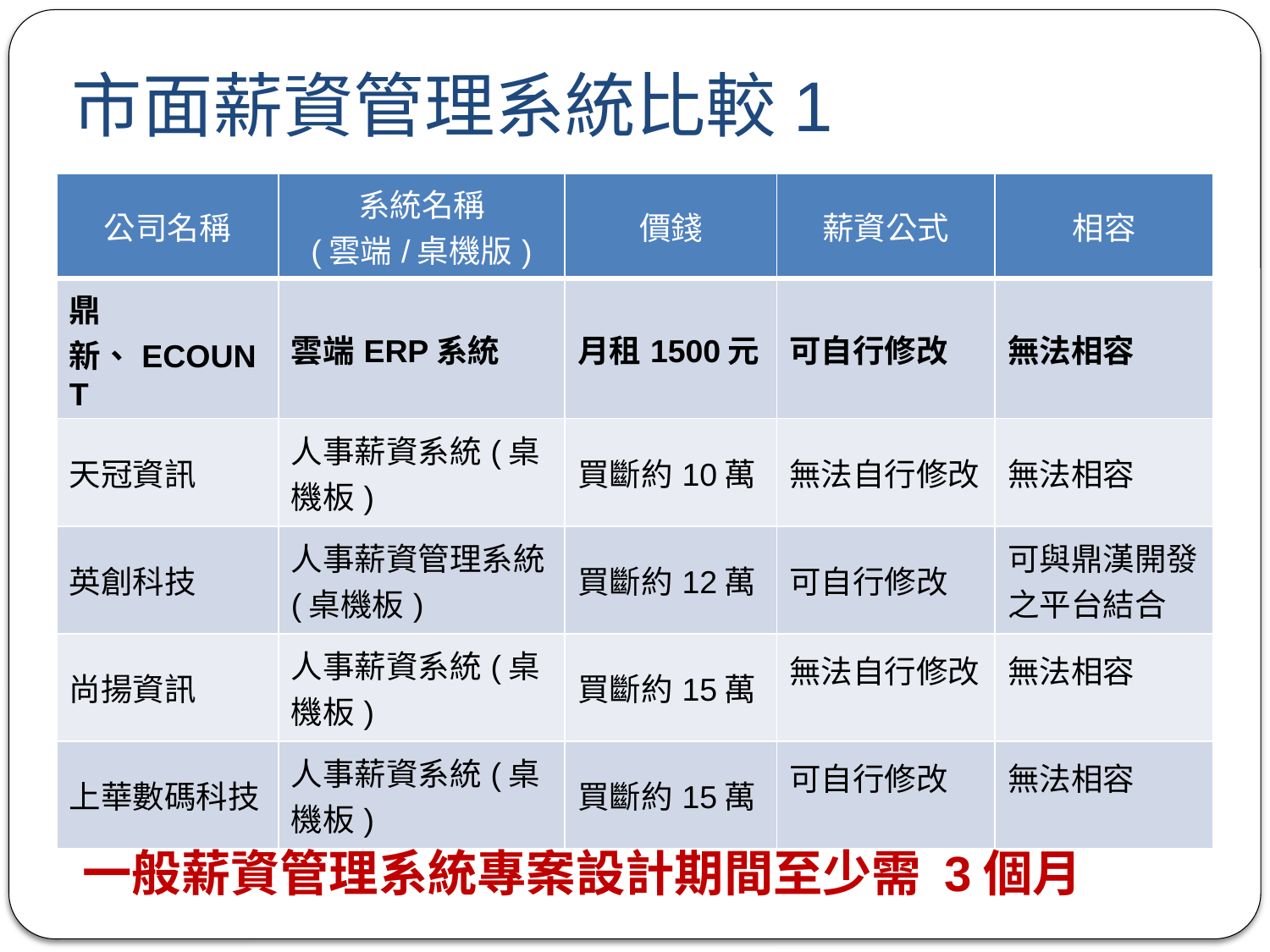

# 市面薪資管理系統比較1
| 公司名稱 | 系統名稱 (雲端/桌機版) | 價錢 | 薪資公式 | 相容 |
| --- | --- | --- | --- | --- |
| 鼎新、ECOUNT | 雲端ERP系統 | 月租1500元 | 可自行修改 | 無法相容 |
| 天冠資訊 | 人事薪資系統(桌機板) | 買斷約10萬 | 無法自行修改 | 無法相容 |
| 英創科技 | 人事薪資管理系統(桌機板) | 買斷約12萬 | 可自行修改 | 可與鼎漢開發之平台結合 |
| 尚揚資訊 | 人事薪資系統(桌機板) | 買斷約15萬 | 無法自行修改 | 無法相容 |
| 上華數碼科技 | 人事薪資系統(桌機板) | 買斷約15萬 | 可自行修改 | 無法相容 |
一般薪資管理系統專案設計期間至少需 3個月